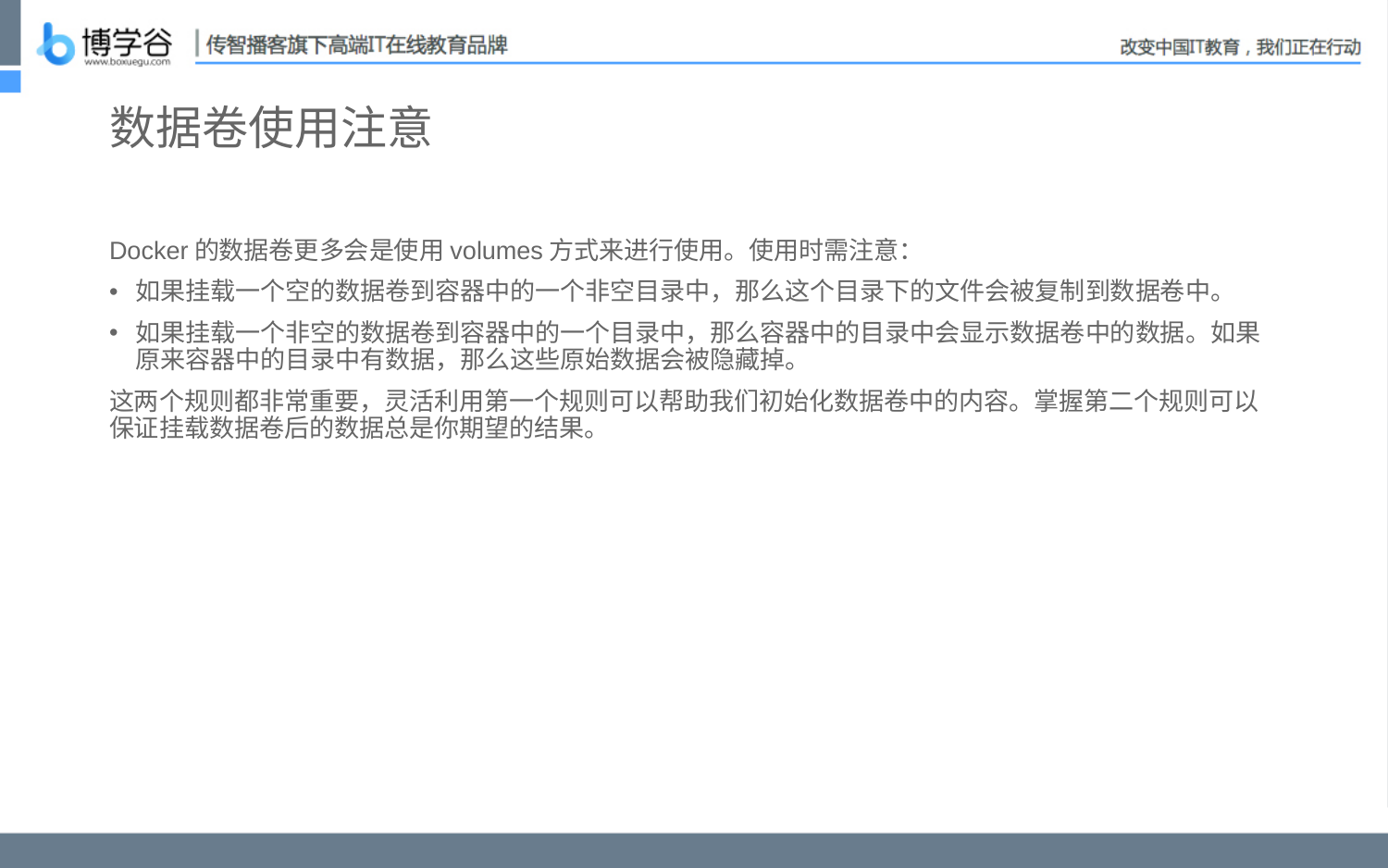

# 数据卷使用注意
Docker的数据卷更多会是使用volumes方式来进行使用。使用时需注意：
如果挂载一个空的数据卷到容器中的一个非空目录中，那么这个目录下的文件会被复制到数据卷中。
如果挂载一个非空的数据卷到容器中的一个目录中，那么容器中的目录中会显示数据卷中的数据。如果原来容器中的目录中有数据，那么这些原始数据会被隐藏掉。
这两个规则都非常重要，灵活利用第一个规则可以帮助我们初始化数据卷中的内容。掌握第二个规则可以保证挂载数据卷后的数据总是你期望的结果。